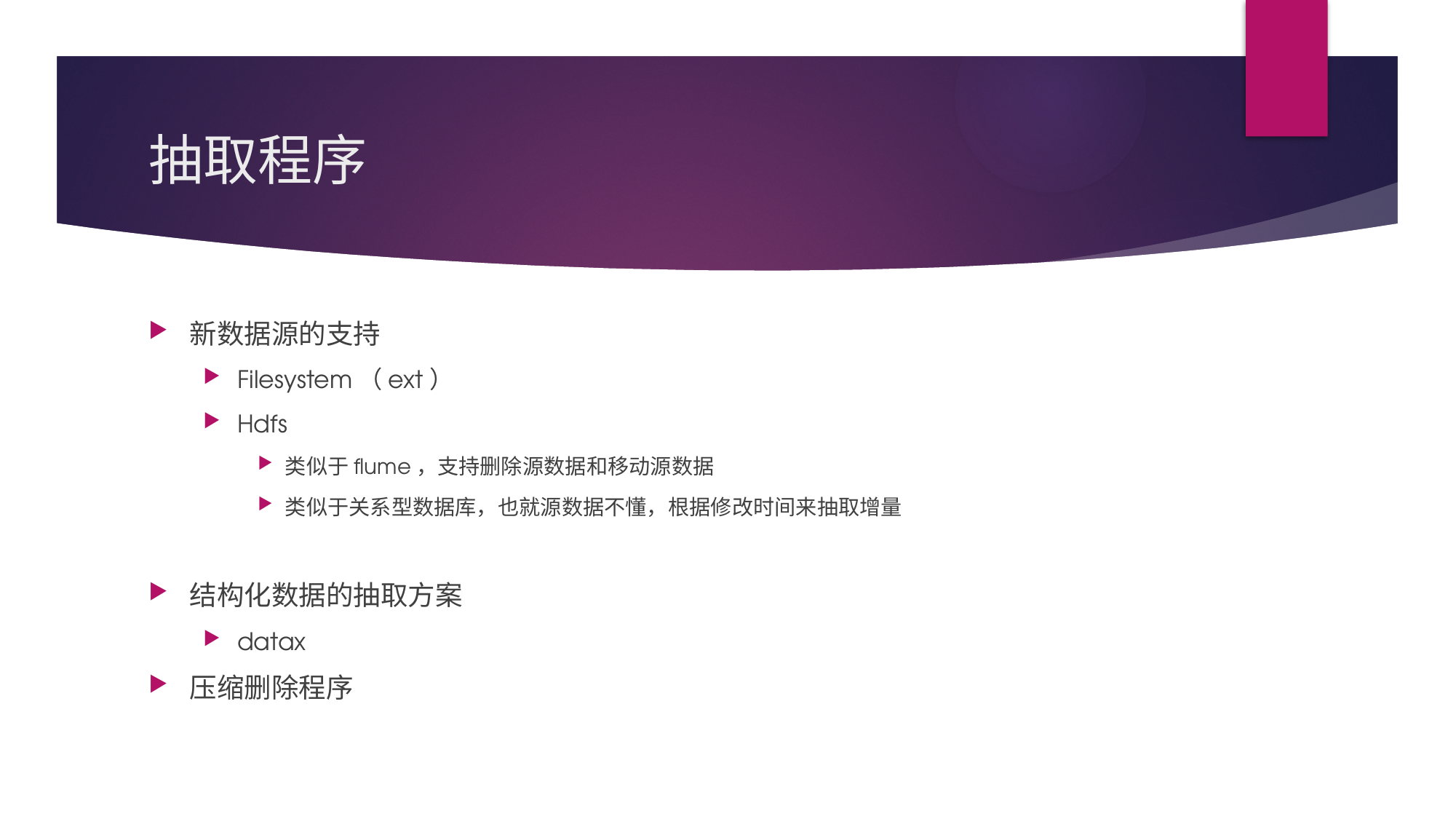

# 抽取程序
新数据源的支持
Filesystem（ext）
Hdfs
类似于flume，支持删除源数据和移动源数据
类似于关系型数据库，也就源数据不懂，根据修改时间来抽取增量

结构化数据的抽取方案
datax
压缩删除程序